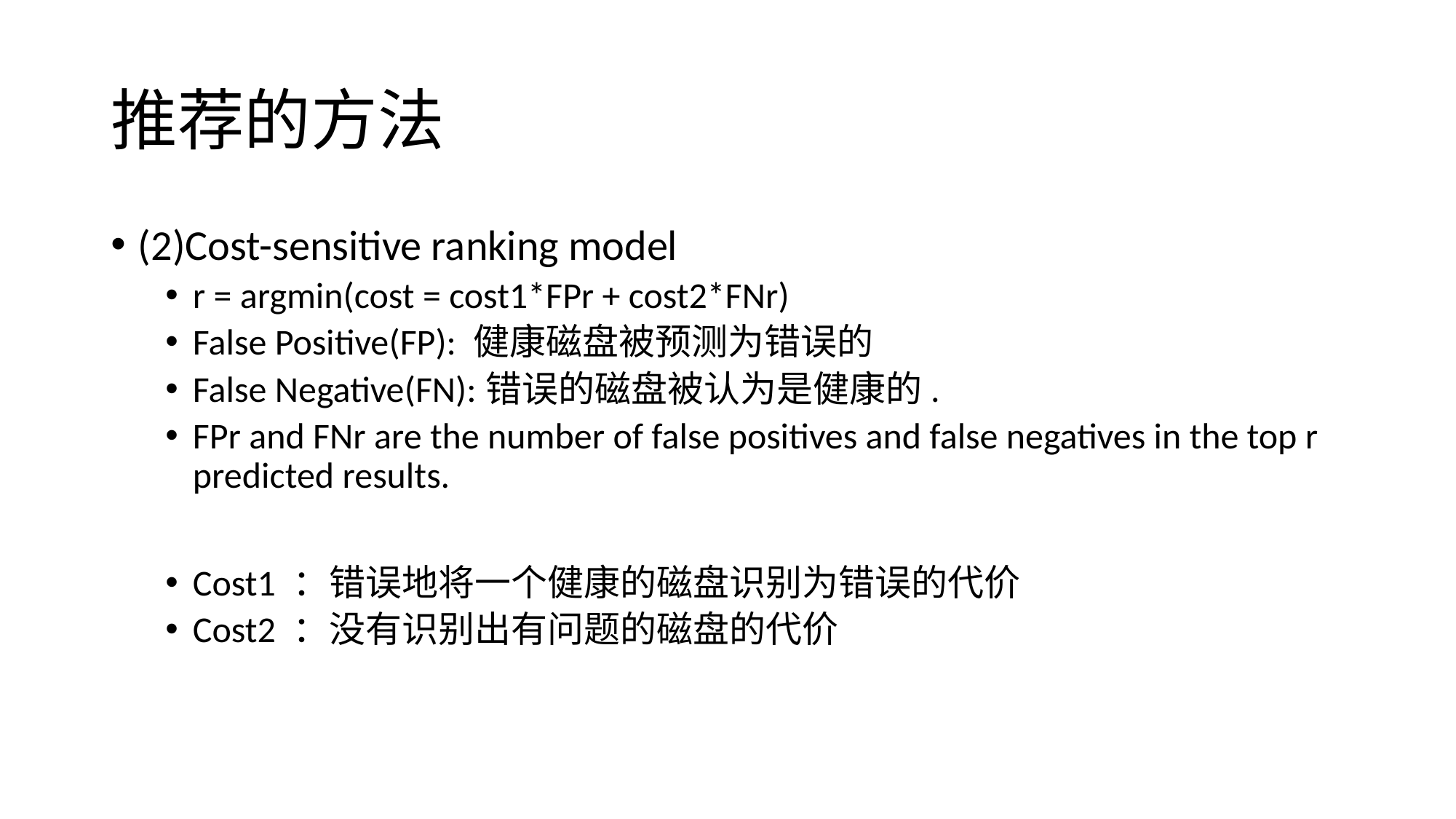

# 推荐的方法
(2)Cost-sensitive ranking model
r = argmin(cost = cost1*FPr + cost2*FNr)
False Positive(FP): 健康磁盘被预测为错误的
False Negative(FN):错误的磁盘被认为是健康的.
FPr and FNr are the number of false positives and false negatives in the top r predicted results.

Cost1 ：错误地将一个健康的磁盘识别为错误的代价
Cost2 ：没有识别出有问题的磁盘的代价